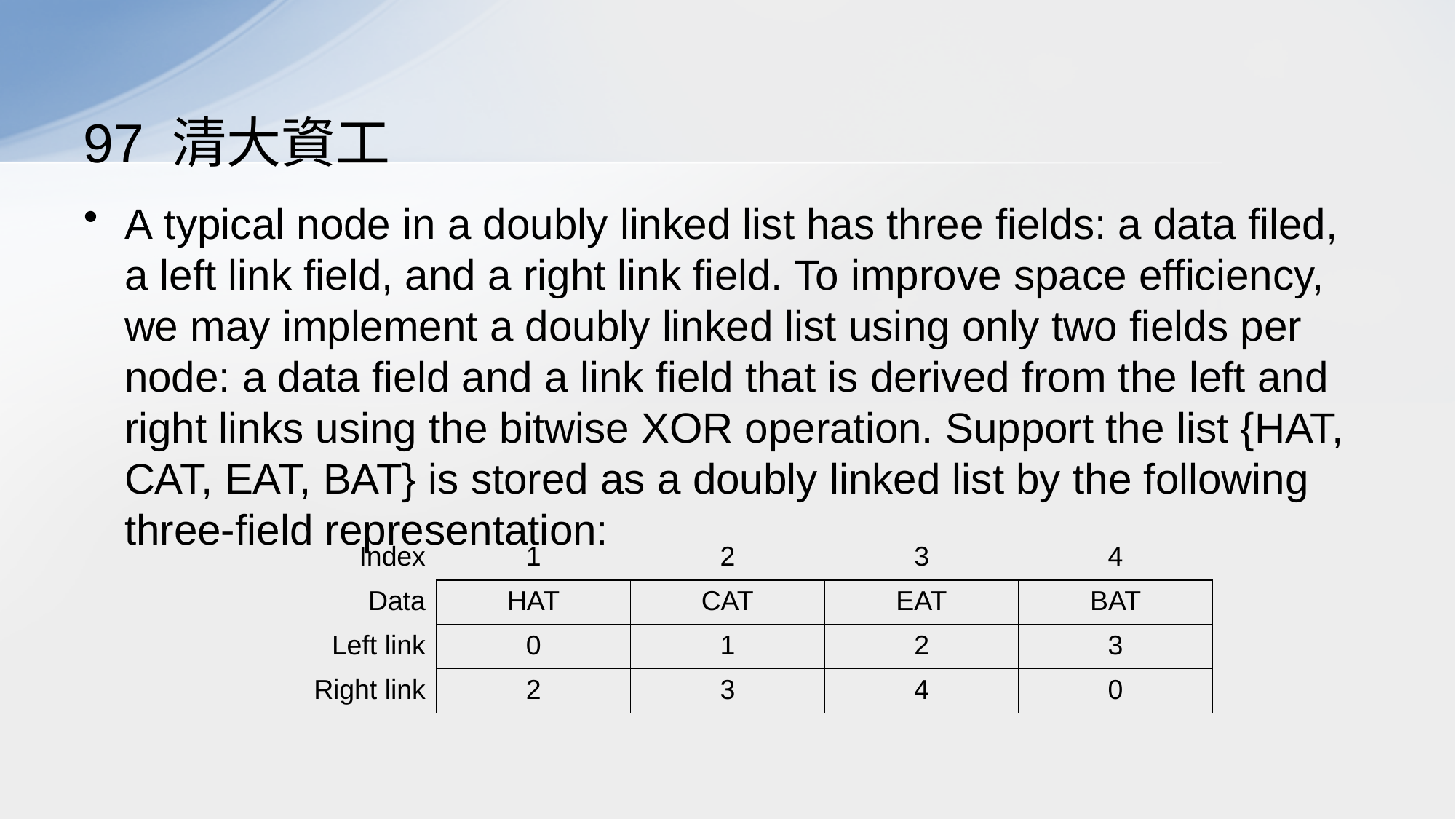

# 97 清大資工
A typical node in a doubly linked list has three fields: a data filed, a left link field, and a right link field. To improve space efficiency, we may implement a doubly linked list using only two fields per node: a data field and a link field that is derived from the left and right links using the bitwise XOR operation. Support the list {HAT, CAT, EAT, BAT} is stored as a doubly linked list by the following three-field representation:

| Index | 1 | 2 | 3 | 4 |
| --- | --- | --- | --- | --- |
| Data | HAT | CAT | EAT | BAT |
| Left link | 0 | 1 | 2 | 3 |
| Right link | 2 | 3 | 4 | 0 |